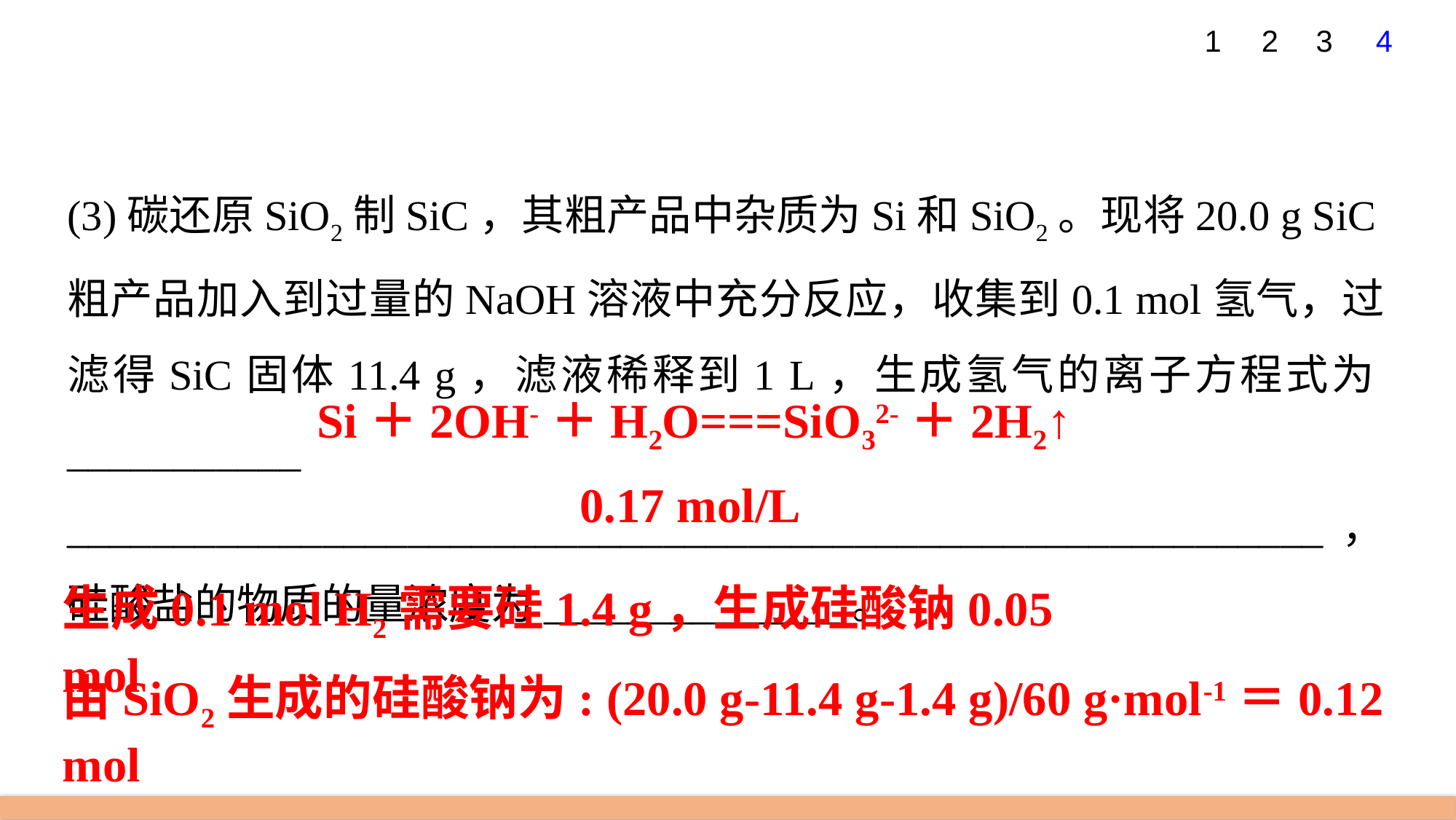

1
2
3
4
(3)碳还原SiO2制SiC，其粗产品中杂质为Si和SiO2。现将20.0 g SiC粗产品加入到过量的NaOH溶液中充分反应，收集到0.1 mol氢气，过滤得SiC固体11.4 g，滤液稀释到1 L，生成氢气的离子方程式为___________
___________________________________________________________，硅酸盐的物质的量浓度为______________。
Si＋2OH-＋H2O===SiO32-＋2H2↑
0.17 mol/L
生成0.1 mol H2需要硅1.4 g，生成硅酸钠0.05 mol
由SiO2生成的硅酸钠为: (20.0 g-11.4 g-1.4 g)/60 g·mol-1＝0.12 mol